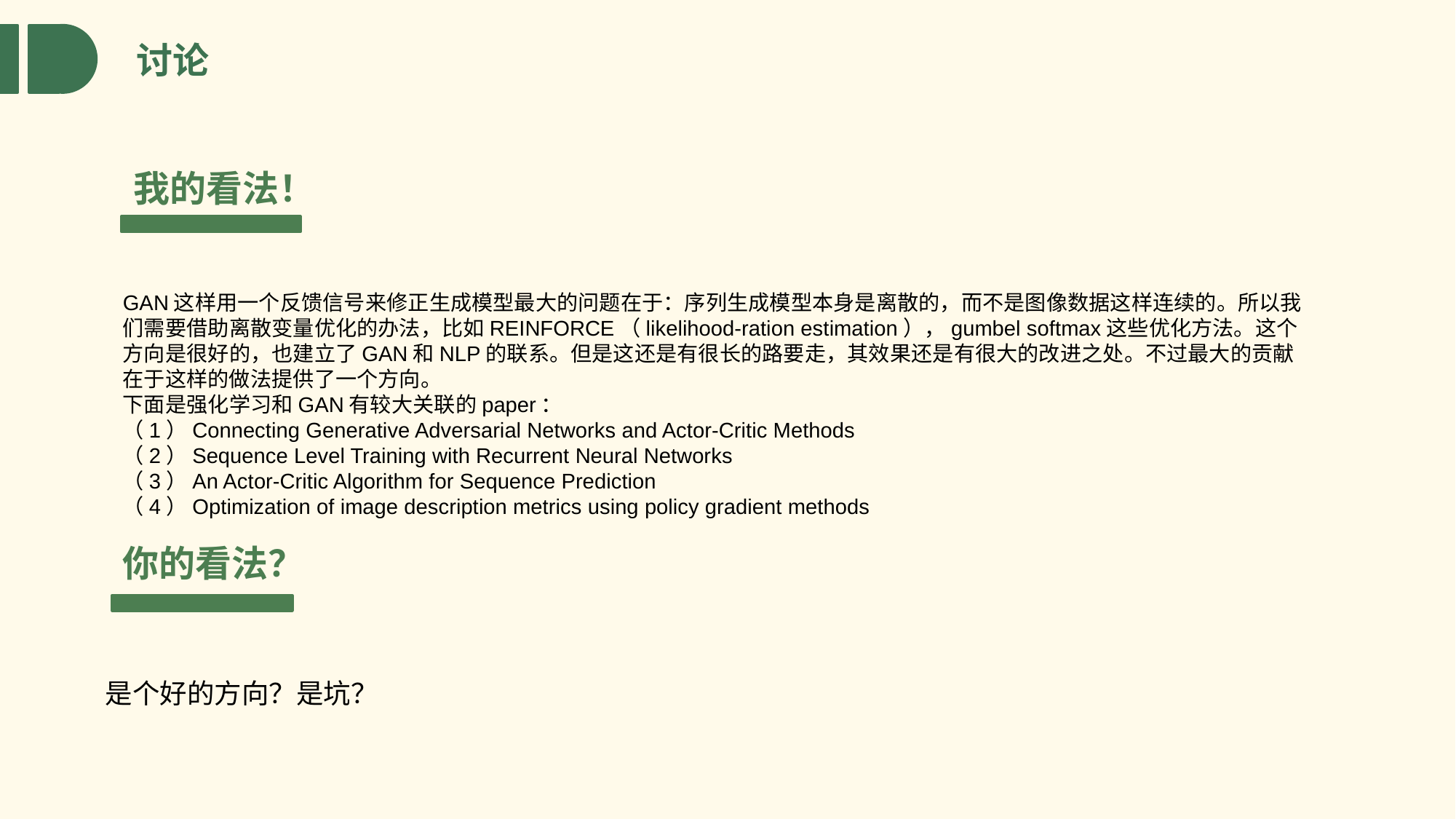

讨论
我的看法！

GAN这样用一个反馈信号来修正生成模型最大的问题在于：序列生成模型本身是离散的，而不是图像数据这样连续的。所以我们需要借助离散变量优化的办法，比如REINFORCE（likelihood-ration estimation），gumbel softmax这些优化方法。这个方向是很好的，也建立了GAN和NLP的联系。但是这还是有很长的路要走，其效果还是有很大的改进之处。不过最大的贡献在于这样的做法提供了一个方向。
下面是强化学习和GAN有较大关联的paper：
（1）Connecting Generative Adversarial Networks and Actor-Critic Methods
（2）Sequence Level Training with Recurrent Neural Networks
（3）An Actor-Critic Algorithm for Sequence Prediction
（4）Optimization of image description metrics using policy gradient methods

你的看法？

是个好的方向？是坑？